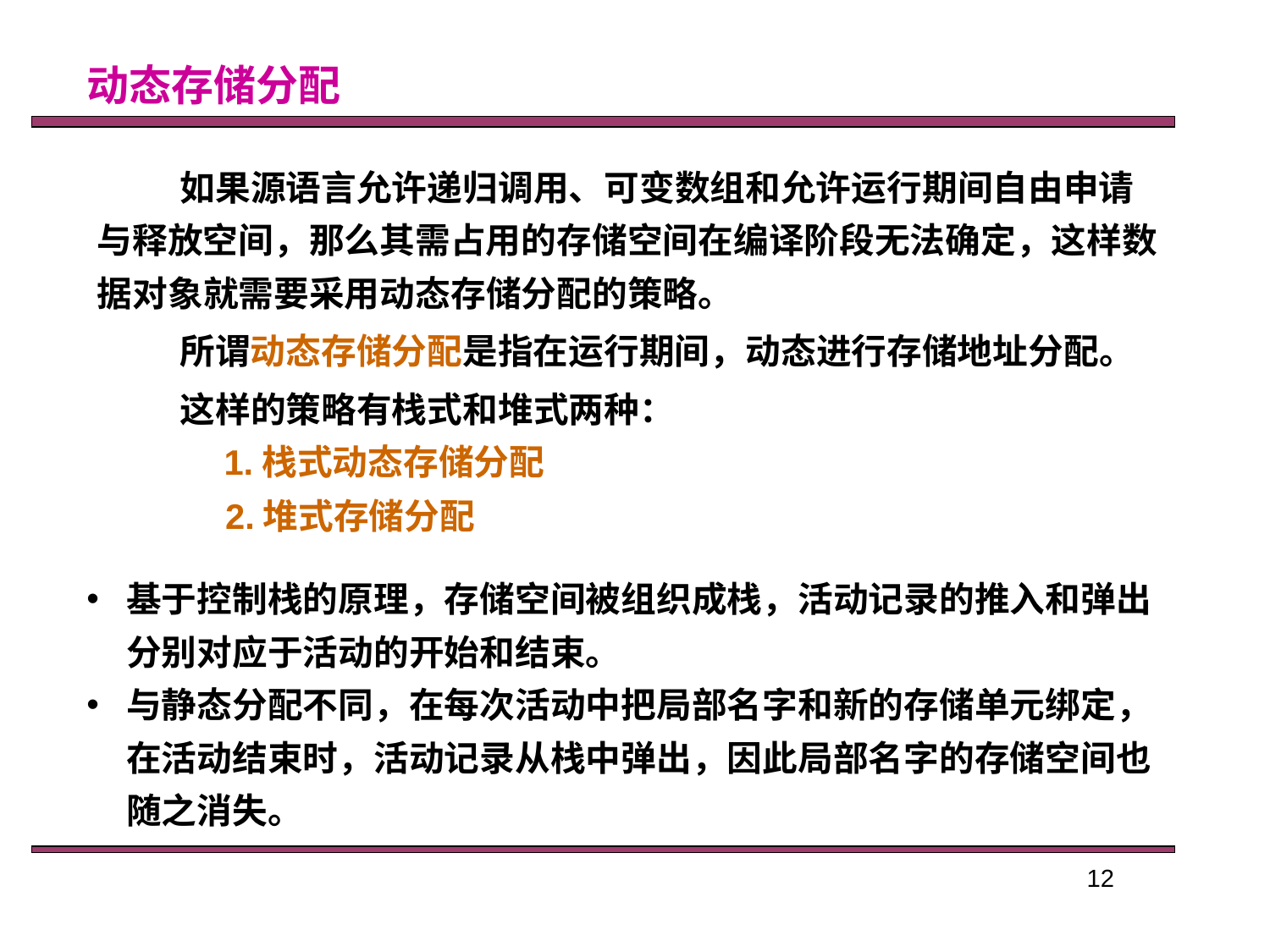

# 动态存储分配
如果源语言允许递归调用、可变数组和允许运行期间自由申请与释放空间，那么其需占用的存储空间在编译阶段无法确定，这样数据对象就需要采用动态存储分配的策略。
所谓动态存储分配是指在运行期间，动态进行存储地址分配。
这样的策略有栈式和堆式两种：
1.栈式动态存储分配
2.堆式存储分配
基于控制栈的原理，存储空间被组织成栈，活动记录的推入和弹出分别对应于活动的开始和结束。
与静态分配不同，在每次活动中把局部名字和新的存储单元绑定，在活动结束时，活动记录从栈中弹出，因此局部名字的存储空间也随之消失。
12